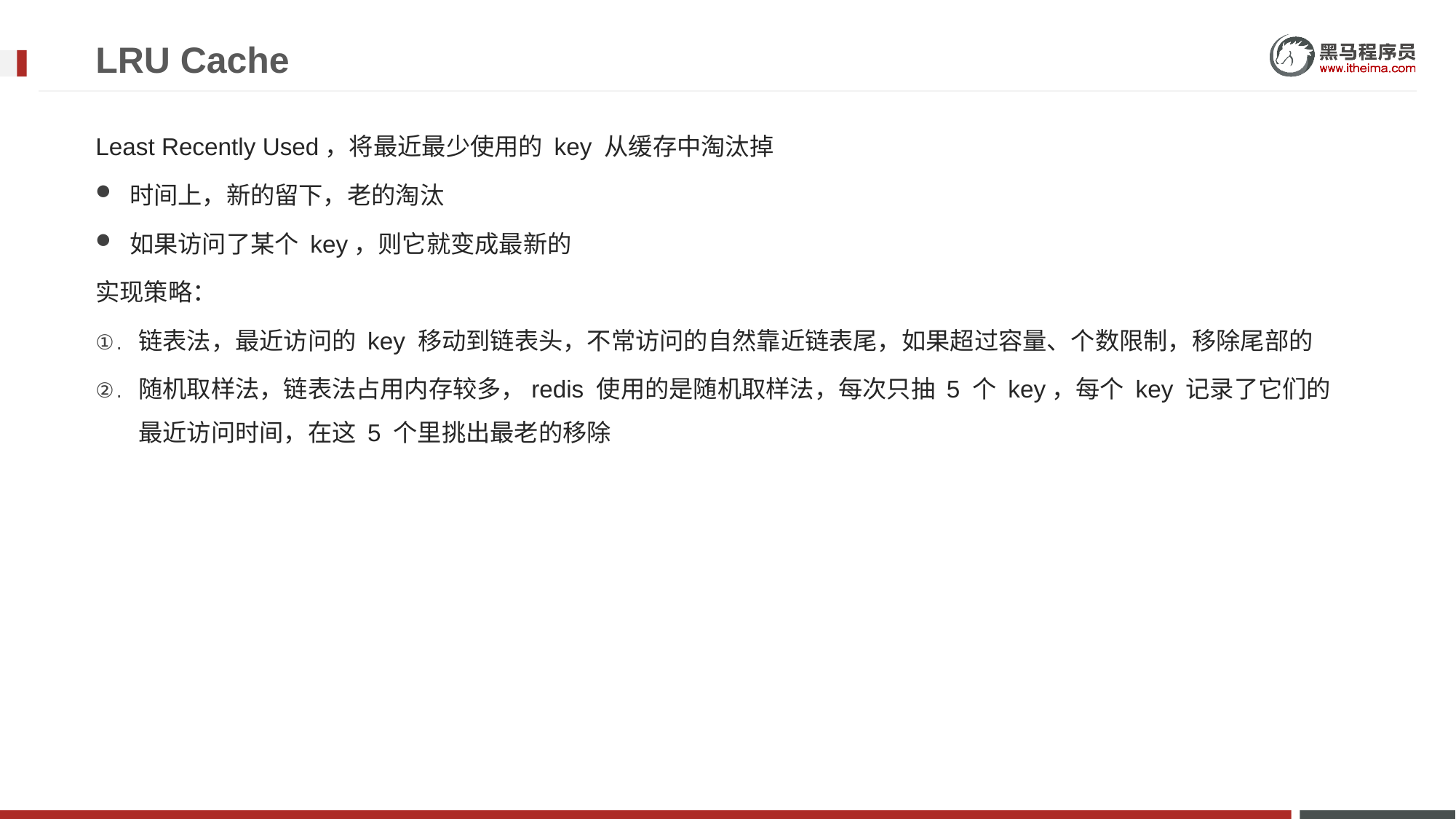

# LRU Cache
Least Recently Used，将最近最少使用的 key 从缓存中淘汰掉
时间上，新的留下，老的淘汰
如果访问了某个 key，则它就变成最新的
实现策略：
链表法，最近访问的 key 移动到链表头，不常访问的自然靠近链表尾，如果超过容量、个数限制，移除尾部的
随机取样法，链表法占用内存较多，redis 使用的是随机取样法，每次只抽 5 个 key，每个 key 记录了它们的最近访问时间，在这 5 个里挑出最老的移除